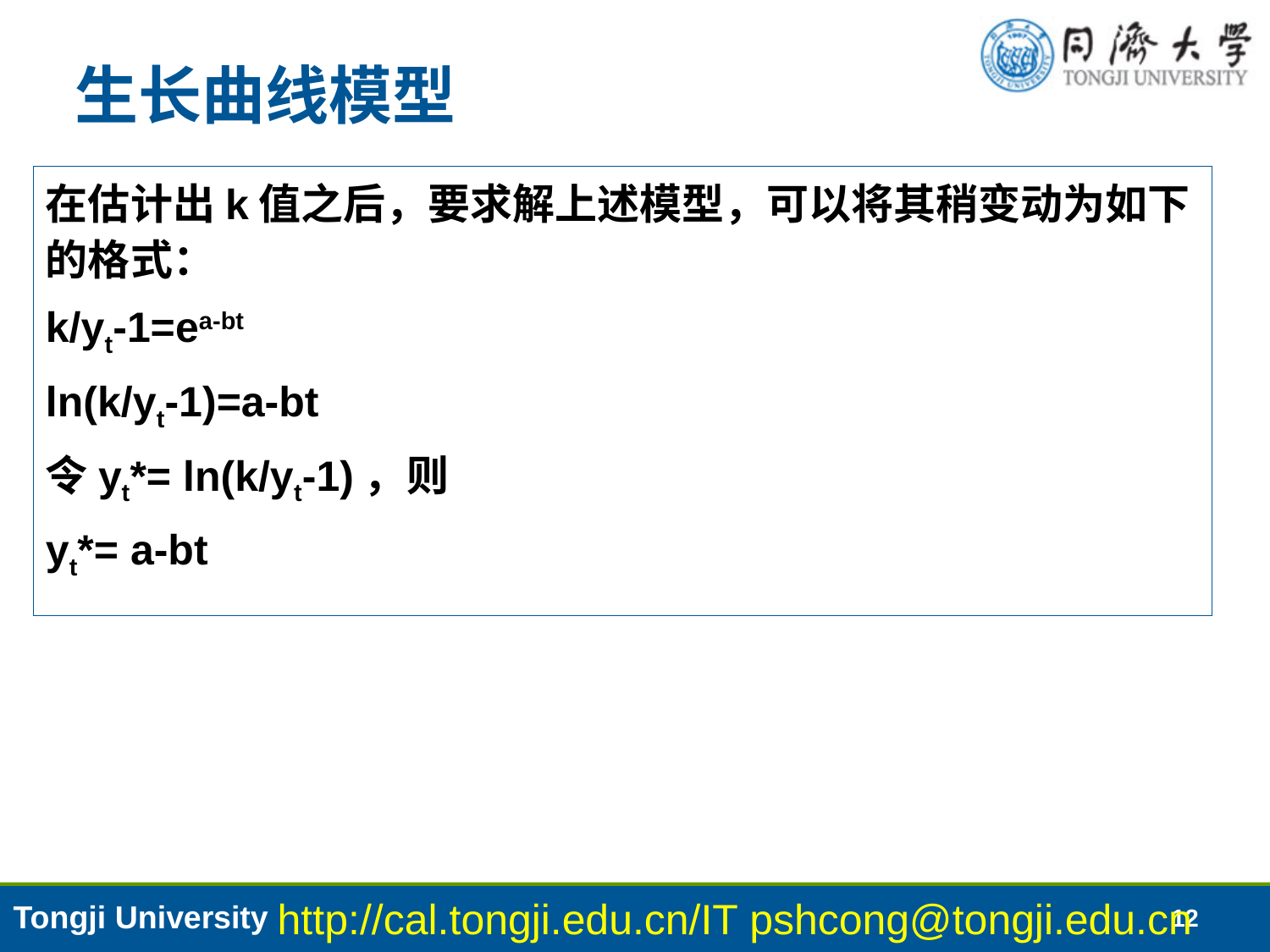

# 生长曲线模型
在估计出k值之后，要求解上述模型，可以将其稍变动为如下的格式：
k/yt-1=ea-bt
ln(k/yt-1)=a-bt
令yt*= ln(k/yt-1)，则
yt*= a-bt